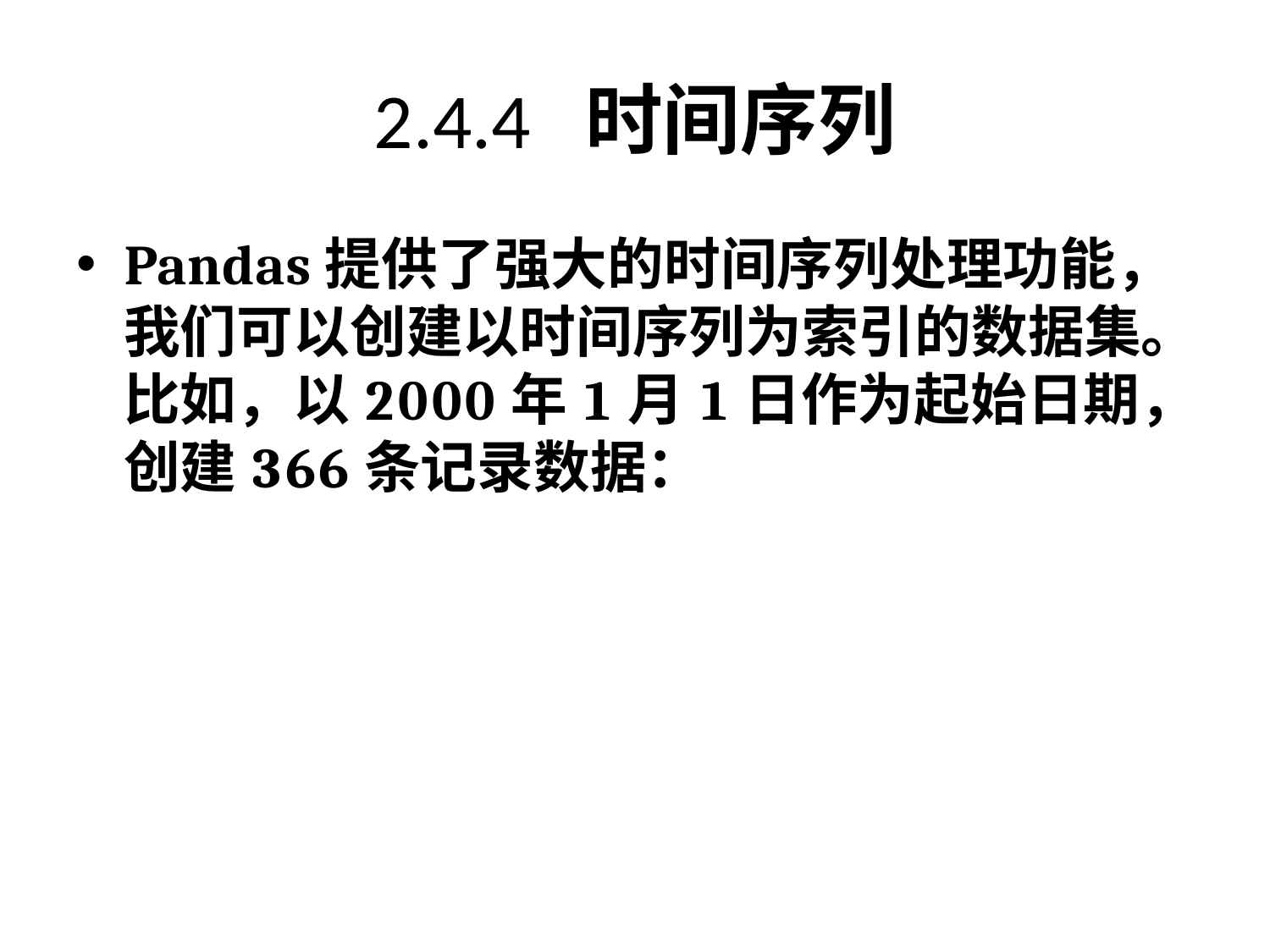

# 2.4.4  时间序列
Pandas提供了强大的时间序列处理功能，我们可以创建以时间序列为索引的数据集。比如，以2000年1月1日作为起始日期，创建366条记录数据：